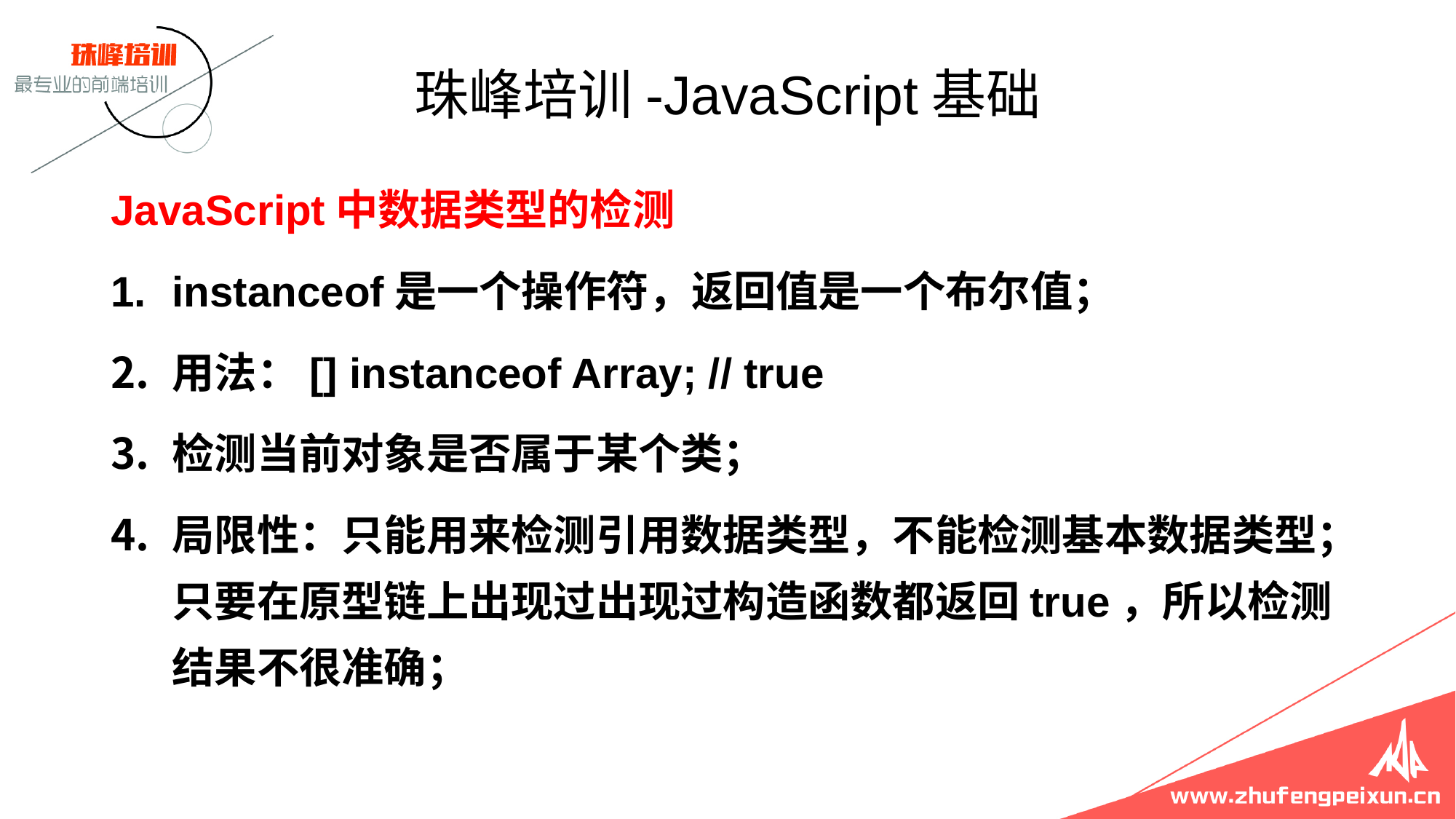

# 珠峰培训-JavaScript基础
JavaScript中数据类型的检测
instanceof是一个操作符，返回值是一个布尔值；
用法：[] instanceof Array; // true
检测当前对象是否属于某个类；
局限性：只能用来检测引用数据类型，不能检测基本数据类型；只要在原型链上出现过出现过构造函数都返回true，所以检测结果不很准确；